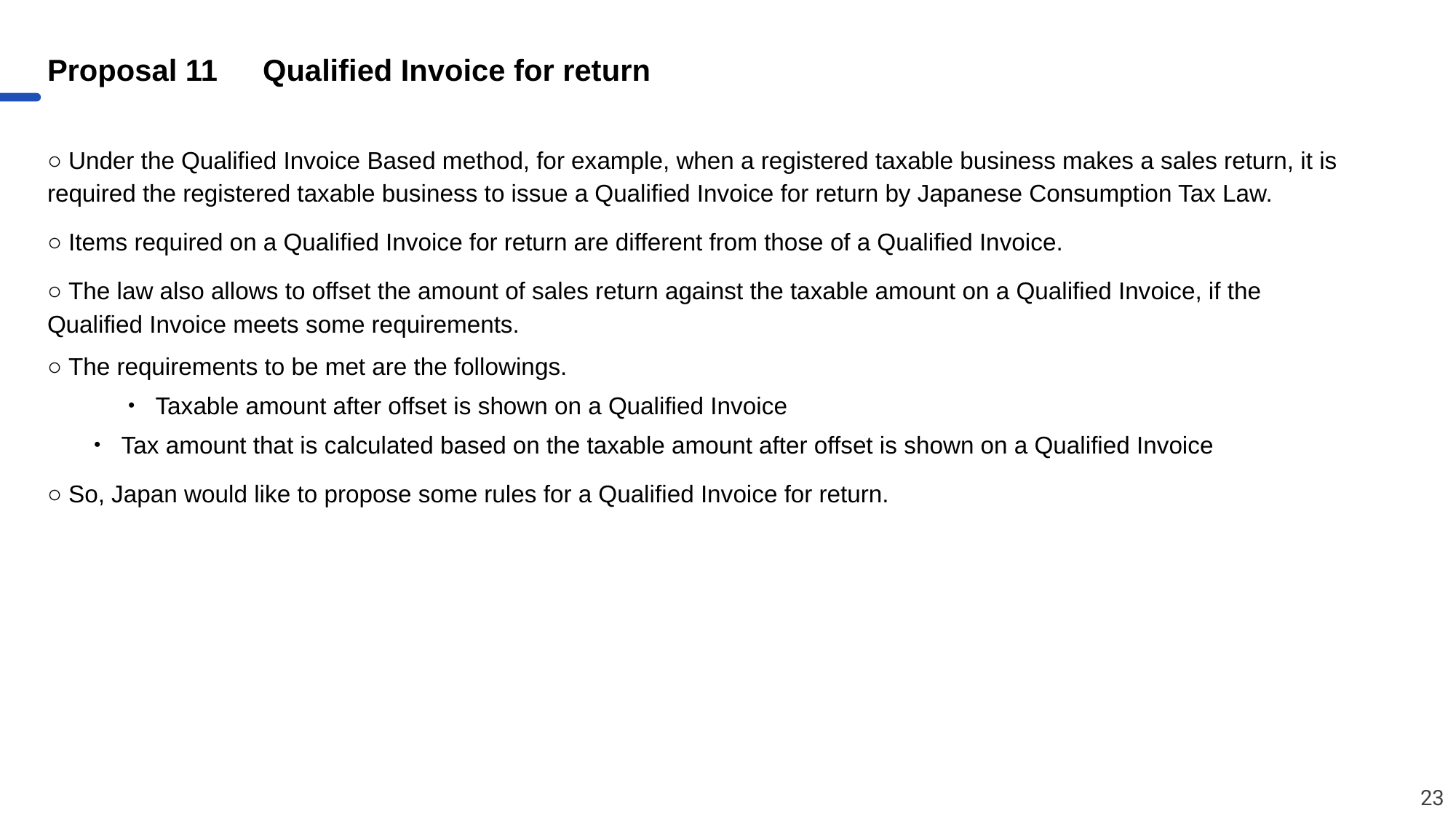

Proposal 11　Qualified Invoice for return
○ Under the Qualified Invoice Based method, for example, when a registered taxable business makes a sales return, it is required the registered taxable business to issue a Qualified Invoice for return by Japanese Consumption Tax Law.
○ Items required on a Qualified Invoice for return are different from those of a Qualified Invoice.
○ The law also allows to offset the amount of sales return against the taxable amount on a Qualified Invoice, if the Qualified Invoice meets some requirements.
○ The requirements to be met are the followings.
　　　・ Taxable amount after offset is shown on a Qualified Invoice
      ・ Tax amount that is calculated based on the taxable amount after offset is shown on a Qualified Invoice
○ So, Japan would like to propose some rules for a Qualified Invoice for return.
23